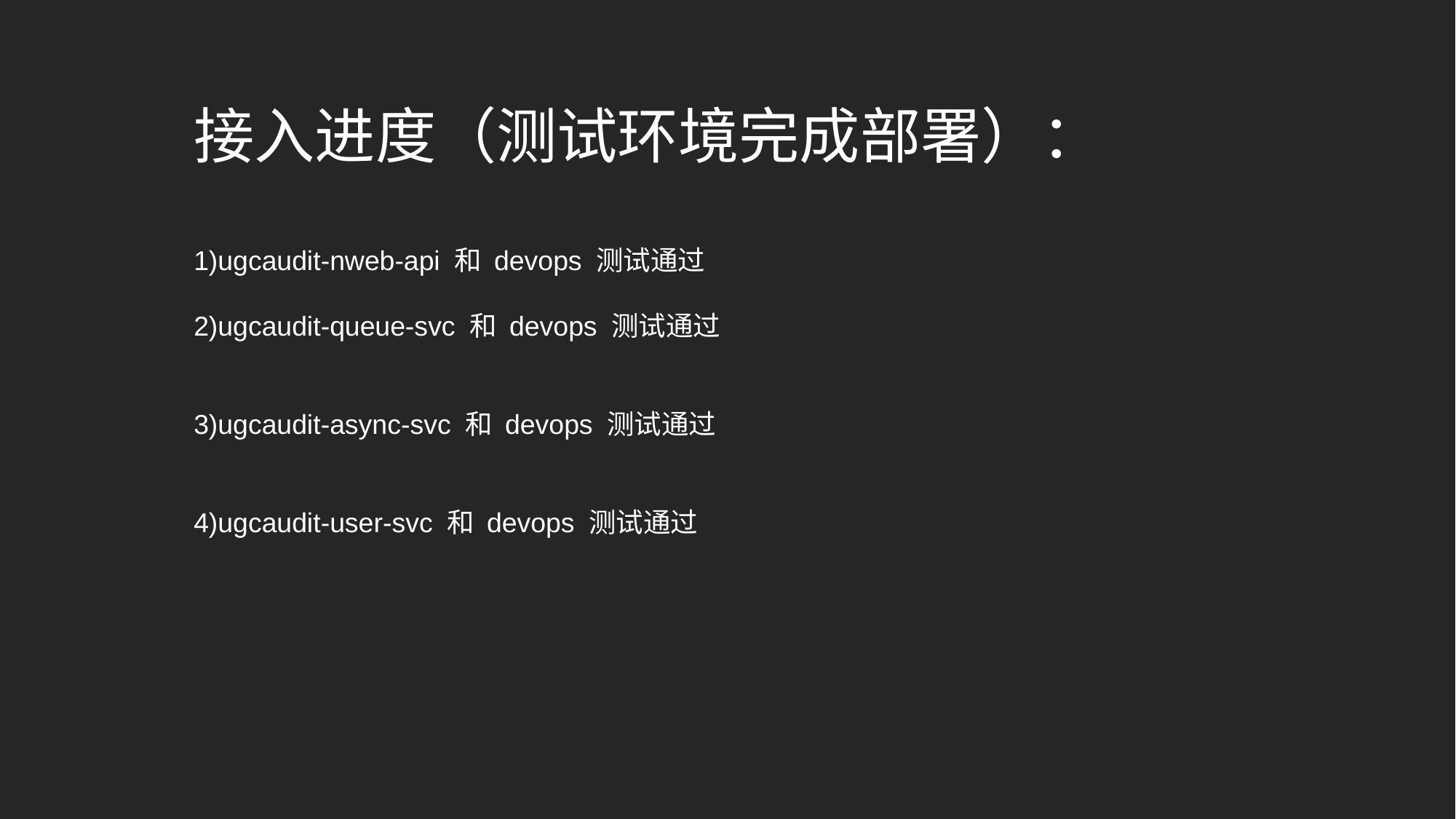

接入进度（测试环境完成部署）：

1)ugcaudit-nweb-api 和 devops 测试通过

2)ugcaudit-queue-svc 和 devops 测试通过

3)ugcaudit-async-svc 和 devops 测试通过

4)ugcaudit-user-svc 和 devops 测试通过